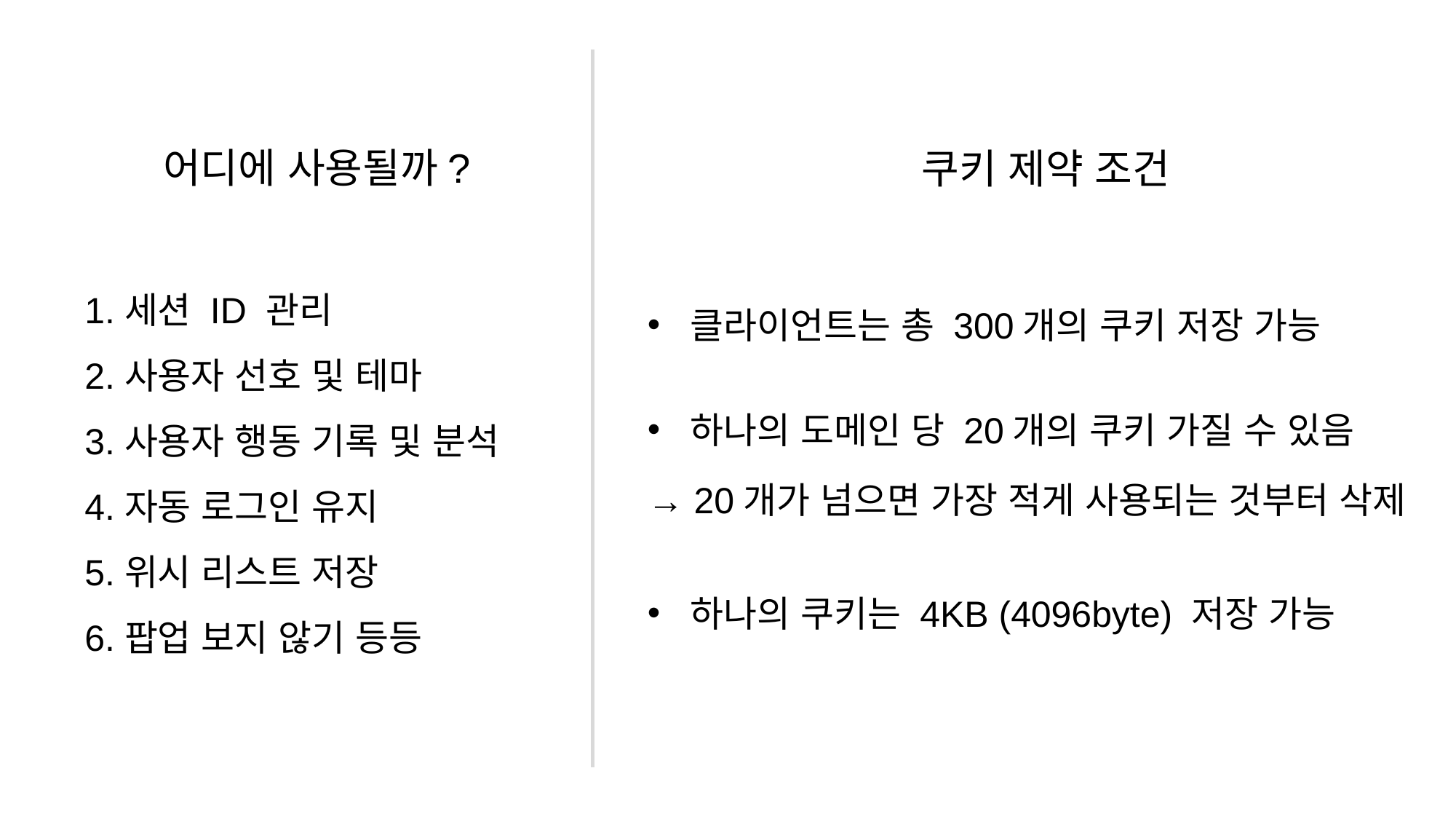

어디에 사용될까?
쿠키 제약 조건
세션 ID 관리
사용자 선호 및 테마
사용자 행동 기록 및 분석
자동 로그인 유지
위시 리스트 저장
팝업 보지 않기 등등
클라이언트는 총 300개의 쿠키 저장 가능

하나의 도메인 당 20개의 쿠키 가질 수 있음

→ 20개가 넘으면 가장 적게 사용되는 것부터 삭제

하나의 쿠키는 4KB (4096byte) 저장 가능